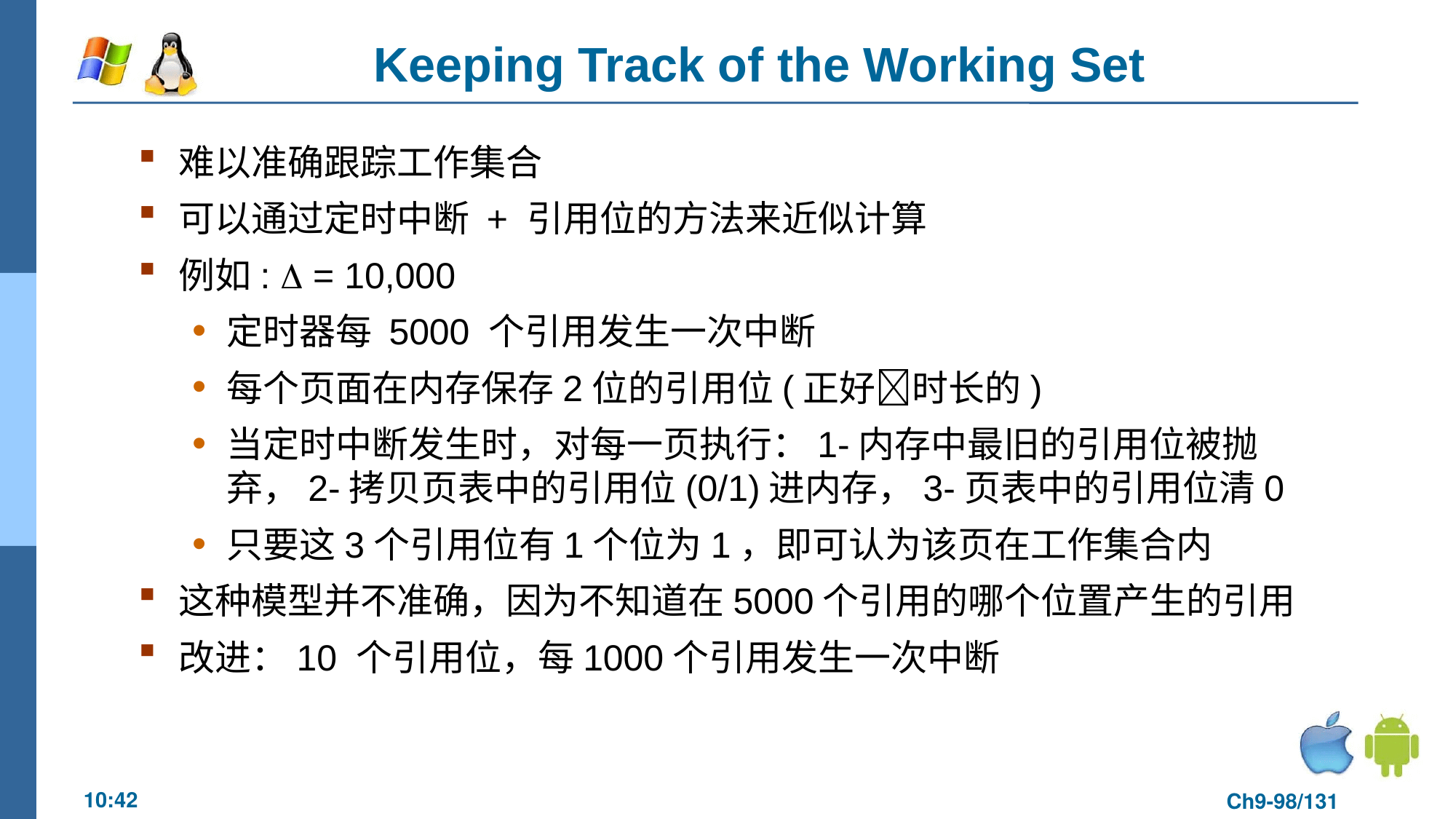

# Keeping Track of the Working Set
难以准确跟踪工作集合
可以通过定时中断 + 引用位的方法来近似计算
例如: Δ = 10,000
定时器每 5000 个引用发生一次中断
每个页面在内存保存2位的引用位(正好Δ时长的)
当定时中断发生时，对每一页执行：1-内存中最旧的引用位被抛弃，2-拷贝页表中的引用位(0/1)进内存，3-页表中的引用位清0
只要这3个引用位有1个位为1，即可认为该页在工作集合内
这种模型并不准确，因为不知道在5000个引用的哪个位置产生的引用
改进：10 个引用位，每1000个引用发生一次中断